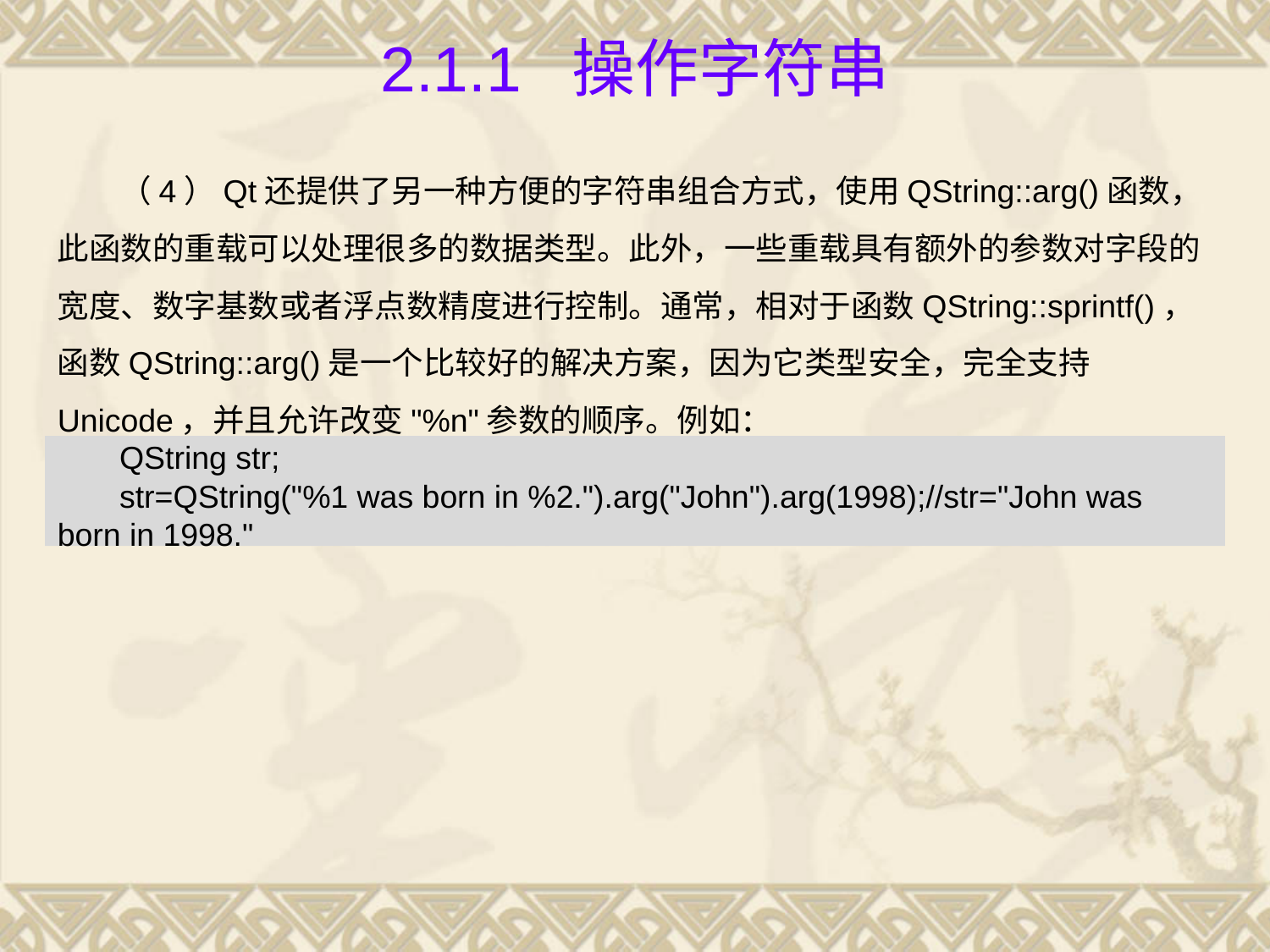

# 2.1.1  操作字符串
（4）Qt还提供了另一种方便的字符串组合方式，使用QString::arg()函数，此函数的重载可以处理很多的数据类型。此外，一些重载具有额外的参数对字段的宽度、数字基数或者浮点数精度进行控制。通常，相对于函数QString::sprintf()，函数QString::arg()是一个比较好的解决方案，因为它类型安全，完全支持Unicode，并且允许改变"%n"参数的顺序。例如：
QString str;
str=QString("%1 was born in %2.").arg("John").arg(1998);//str="John was born in 1998."